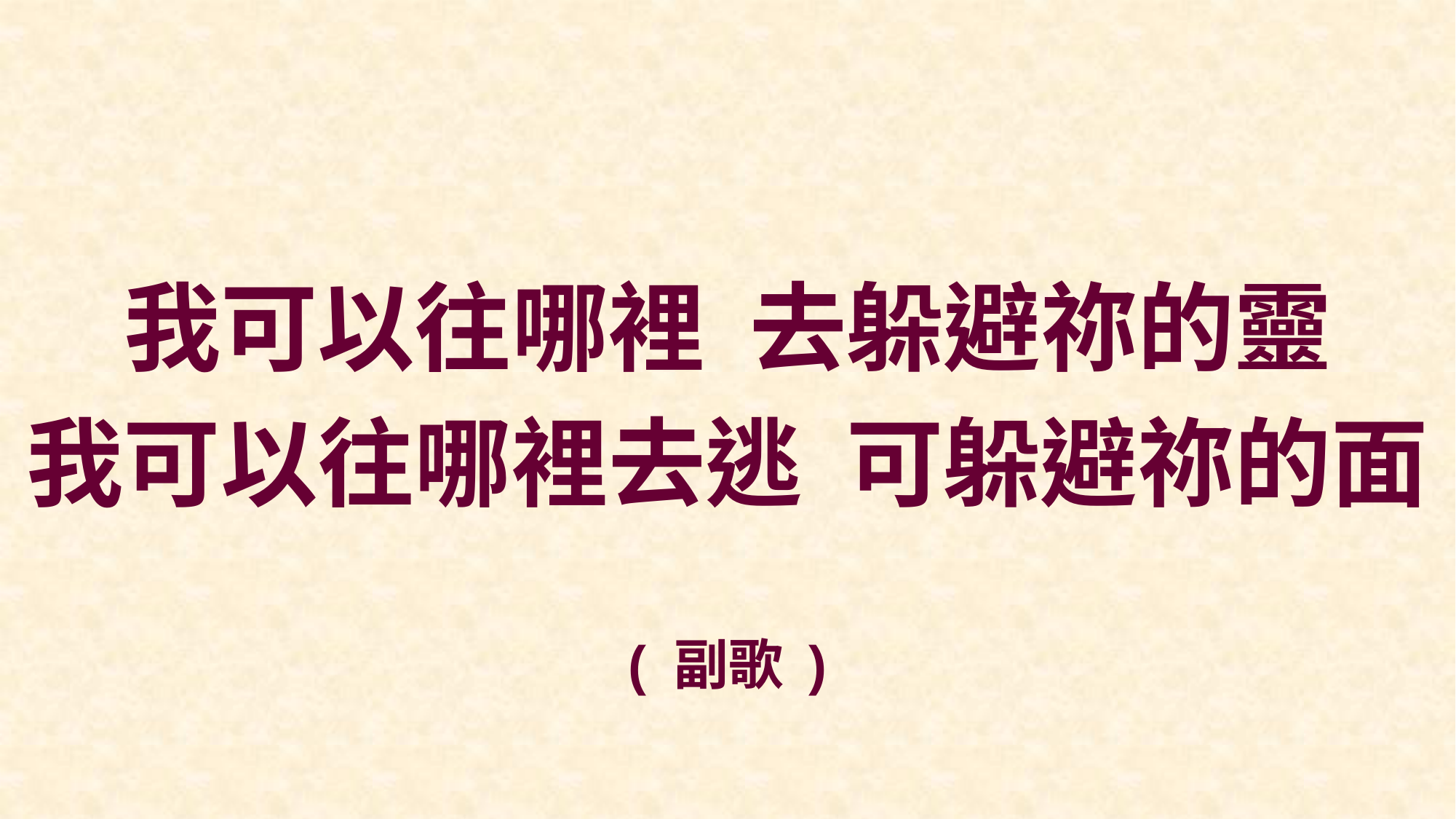

我可以往哪裡  去躲避祢的靈
我可以往哪裡去逃  可躲避祢的面
( 副歌 )